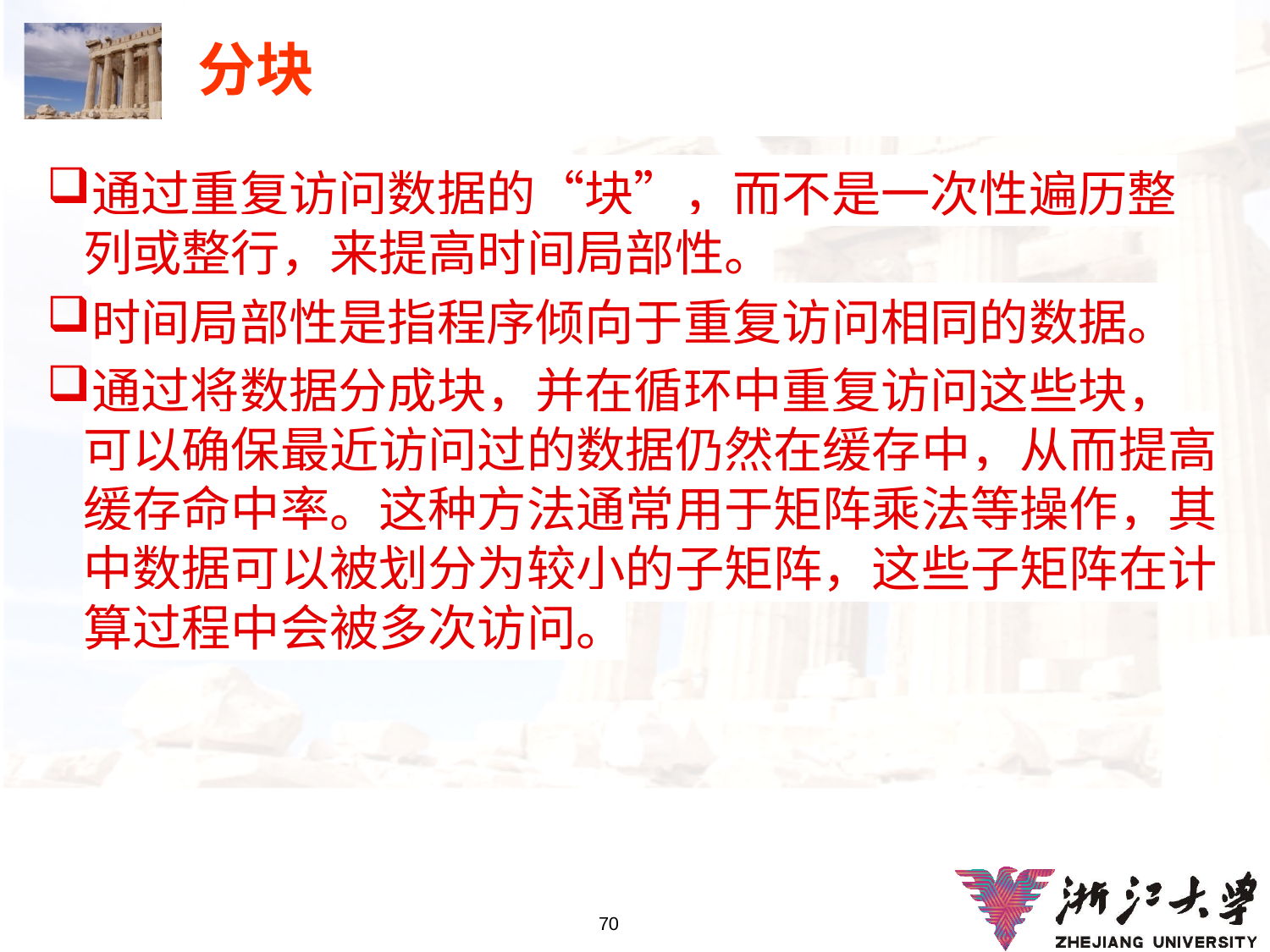

# 分块
通过重复访问数据的“块”，而不是一次性遍历整列或整行，来提高时间局部性。
时间局部性是指程序倾向于重复访问相同的数据。
通过将数据分成块，并在循环中重复访问这些块，可以确保最近访问过的数据仍然在缓存中，从而提高缓存命中率。这种方法通常用于矩阵乘法等操作，其中数据可以被划分为较小的子矩阵，这些子矩阵在计算过程中会被多次访问。